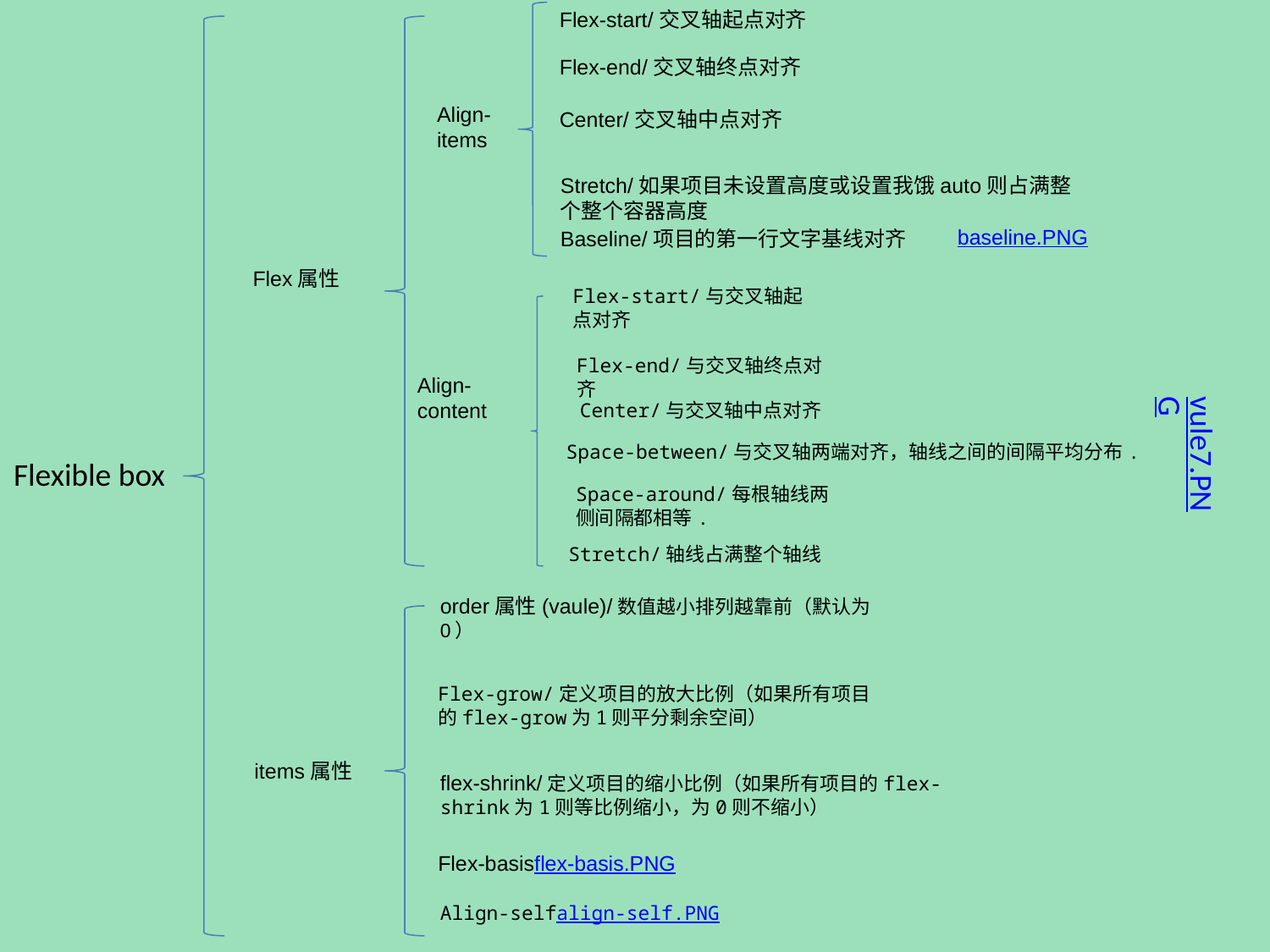

Flex-start/交叉轴起点对齐

Flex-end/交叉轴终点对齐
Align-items
Center/交叉轴中点对齐
Stretch/如果项目未设置高度或设置我饿auto则占满整个整个容器高度
baseline.PNG
Baseline/项目的第一行文字基线对齐
Flex属性
Flex-start/与交叉轴起点对齐

Flex-end/与交叉轴终点对齐
Align-content
vule7.PNG
Center/与交叉轴中点对齐
Space-between/与交叉轴两端对齐，轴线之间的间隔平均分布.
Flexible box
Space-around/每根轴线两侧间隔都相等.
Stretch/轴线占满整个轴线
order属性(vaule)/数值越小排列越靠前（默认为0）

Flex-grow/定义项目的放大比例（如果所有项目的flex-grow为1则平分剩余空间）
items属性
flex-shrink/定义项目的缩小比例（如果所有项目的flex-shrink为1则等比例缩小，为0则不缩小）
Flex-basisflex-basis.PNG
Align-selfalign-self.PNG